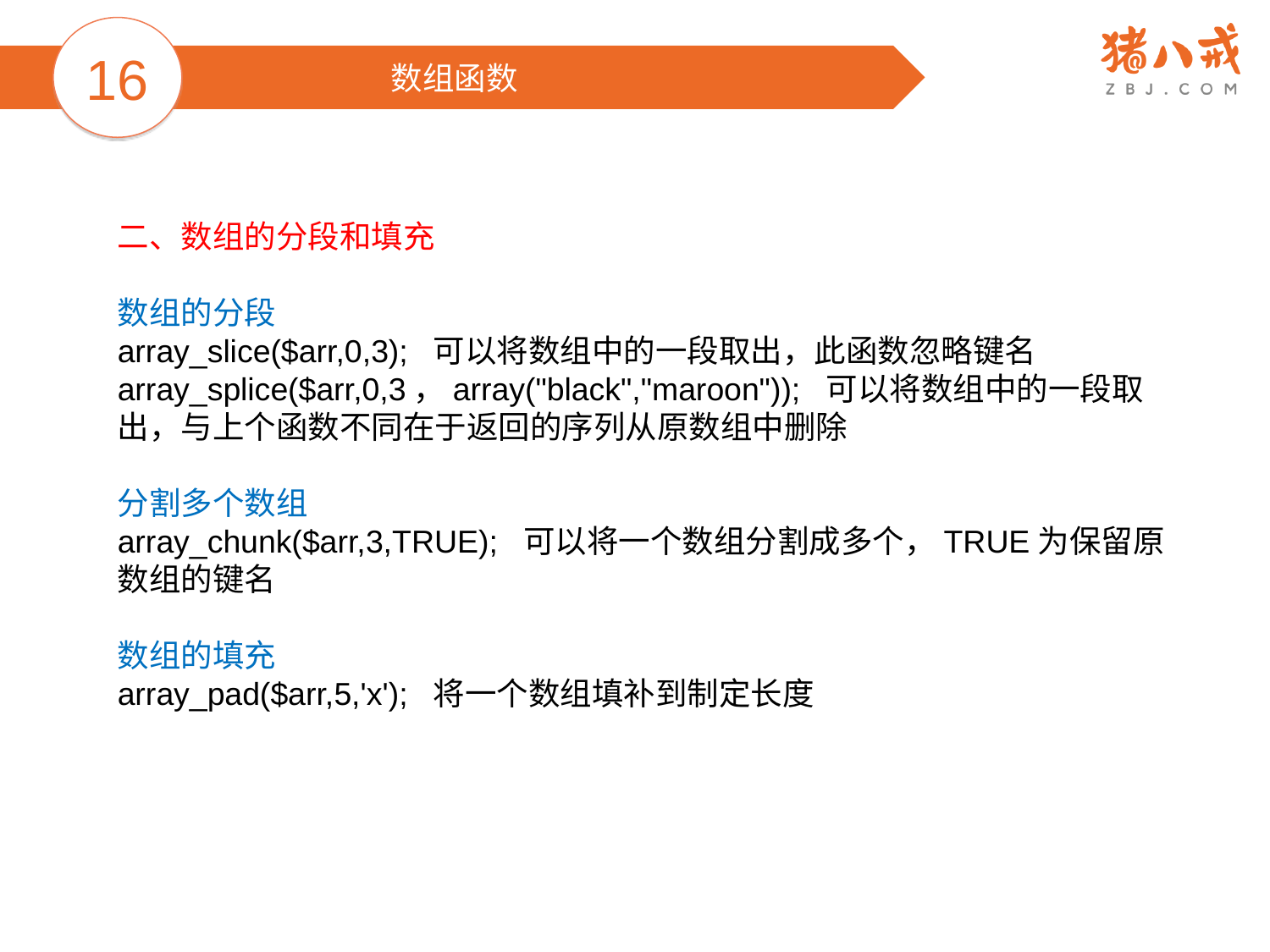

16
数组函数

二、数组的分段和填充

数组的分段
array_slice($arr,0,3);  可以将数组中的一段取出，此函数忽略键名
array_splice($arr,0,3，array("black","maroon"));  可以将数组中的一段取出，与上个函数不同在于返回的序列从原数组中删除

分割多个数组
array_chunk($arr,3,TRUE);  可以将一个数组分割成多个，TRUE为保留原数组的键名

数组的填充
array_pad($arr,5,'x');  将一个数组填补到制定长度